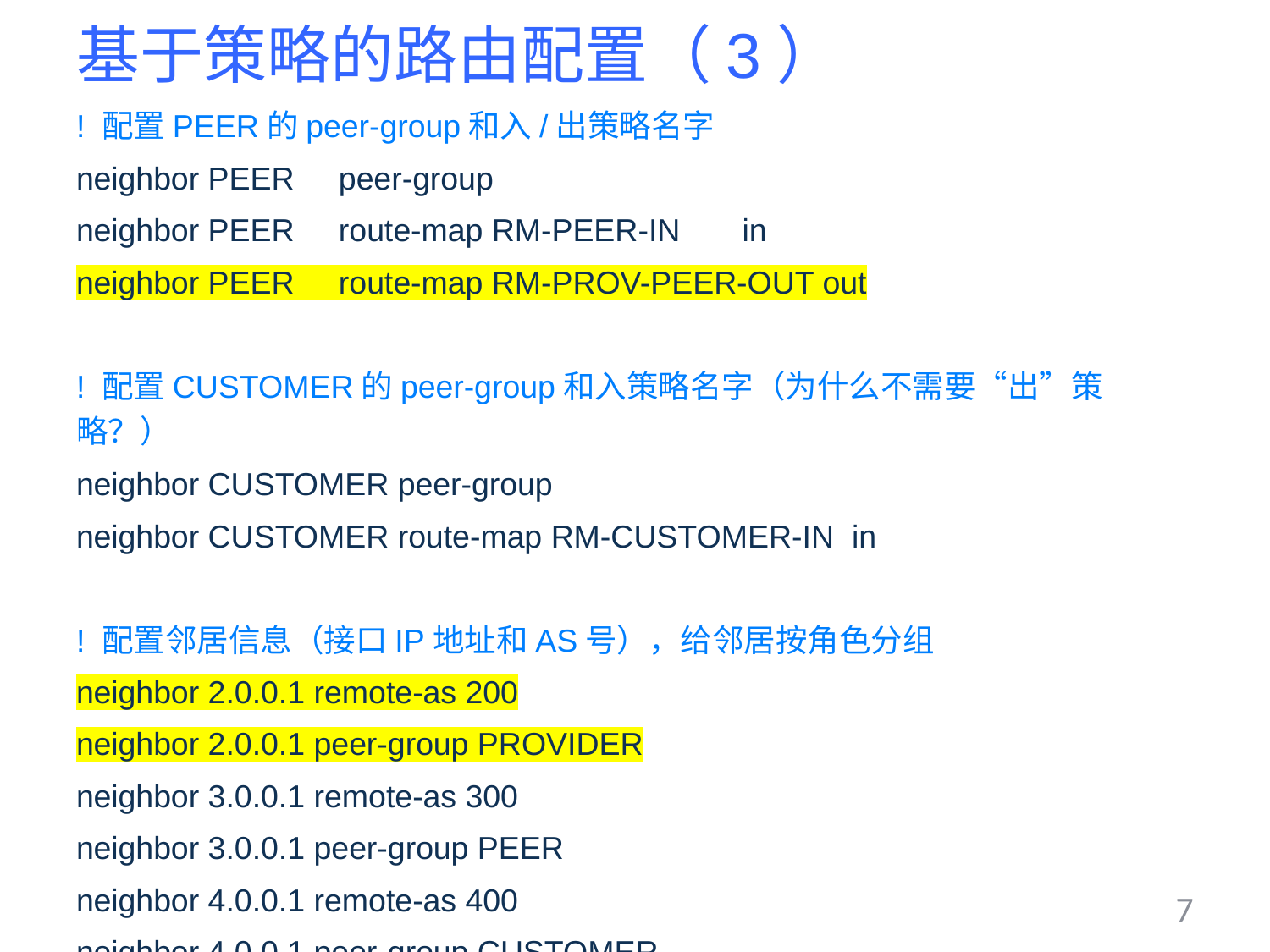

# 基于策略的路由配置（3）
! 配置PEER的peer-group和入/出策略名字
neighbor PEER     peer-group
neighbor PEER     route-map RM-PEER-IN       in
neighbor PEER     route-map RM-PROV-PEER-OUT out

! 配置CUSTOMER的peer-group和入策略名字（为什么不需要“出”策略？）
neighbor CUSTOMER peer-group
neighbor CUSTOMER route-map RM-CUSTOMER-IN  in

! 配置邻居信息（接口IP地址和AS号），给邻居按角色分组
neighbor 2.0.0.1 remote-as 200
neighbor 2.0.0.1 peer-group PROVIDER
neighbor 3.0.0.1 remote-as 300
neighbor 3.0.0.1 peer-group PEER
neighbor 4.0.0.1 remote-as 400
neighbor 4.0.0.1 peer-group CUSTOMER

7